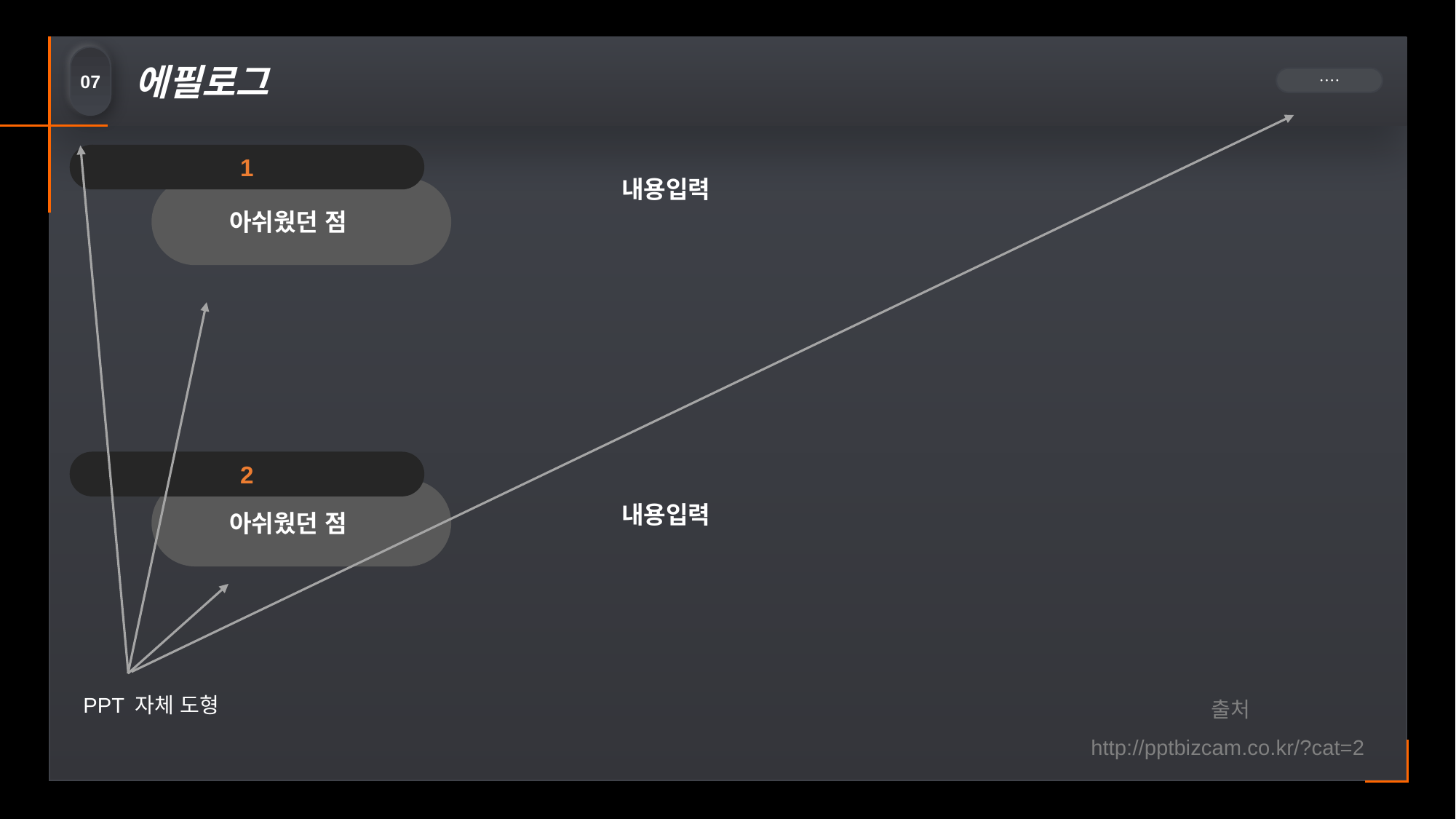

에필로그

07
●  ●  ●  ●

1
내용입력
아쉬웠던 점
2
아쉬웠던 점
내용입력
PPT 자체 도형
출처
http://pptbizcam.co.kr/?cat=2